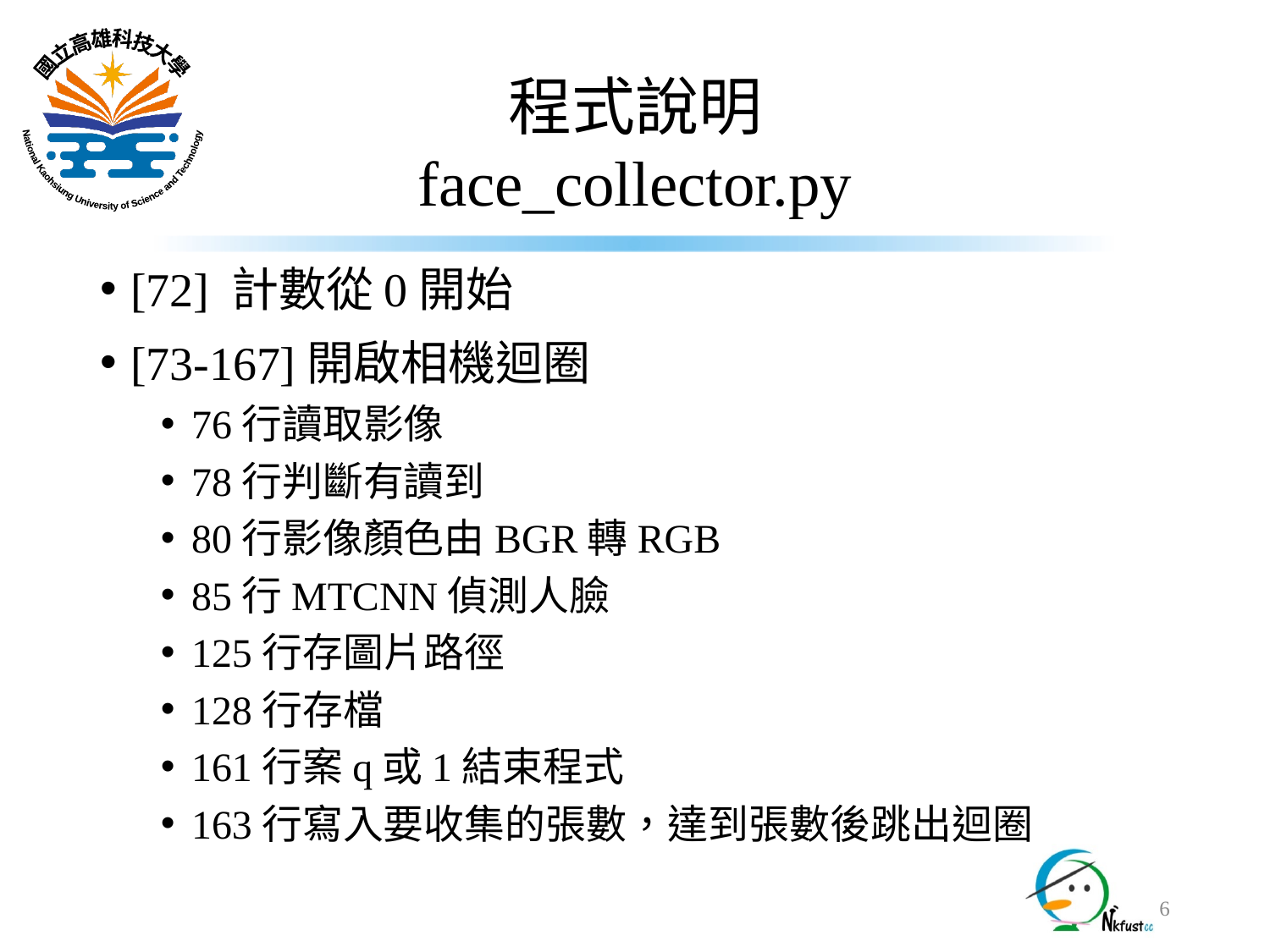

# 程式說明 face_collector.py
[72] 計數從0開始
[73-167]開啟相機迴圈
76行讀取影像
78行判斷有讀到
80行影像顏色由BGR轉RGB
85行MTCNN偵測人臉
125行存圖片路徑
128行存檔
161行案q或1結束程式
163行寫入要收集的張數，達到張數後跳出迴圈

6